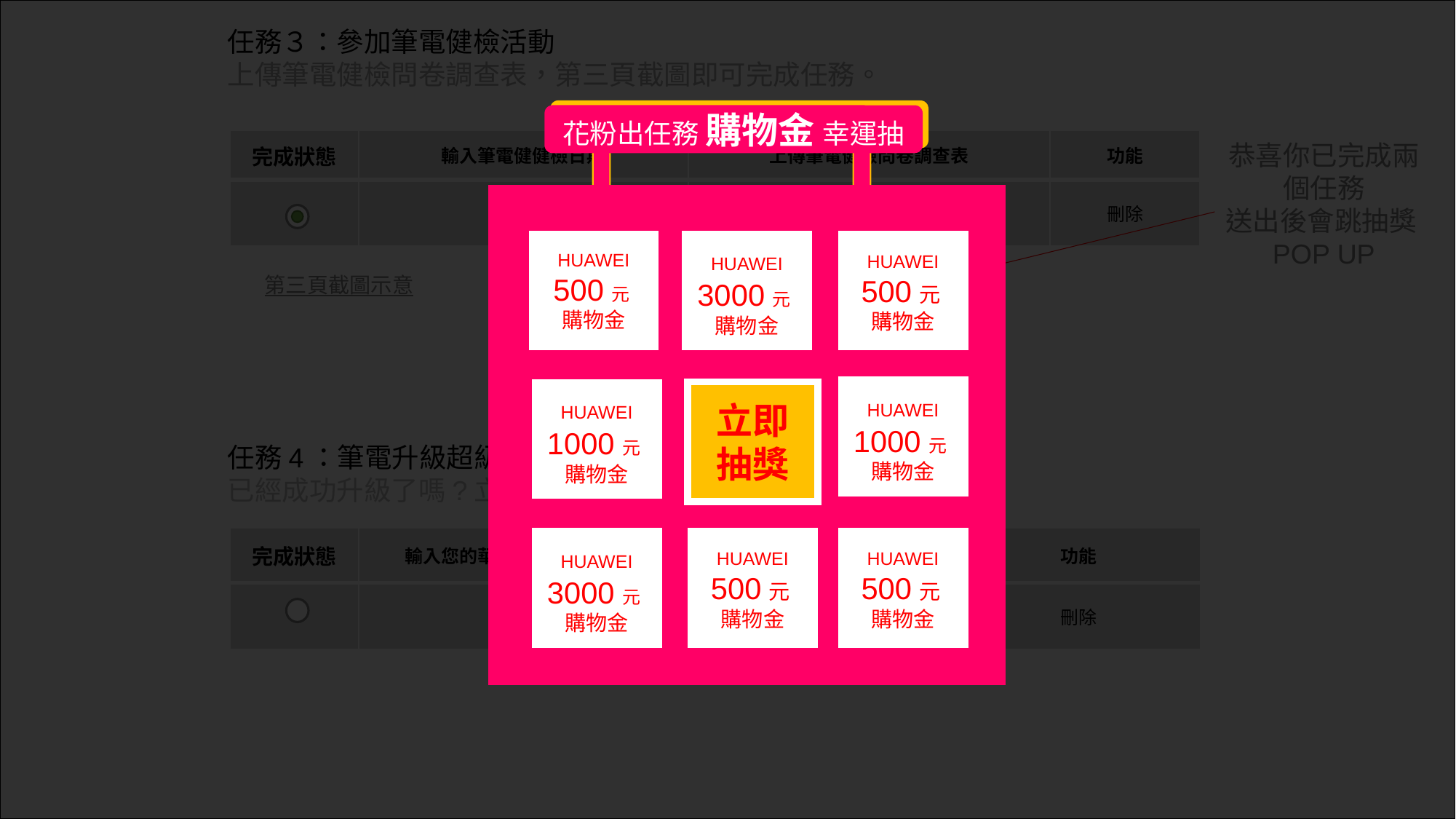

任務３：參加筆電健檢活動
上傳筆電健檢問卷調查表，第三頁截圖即可完成任務。

花粉出任務 購物金 幸運抽
| 完成狀態 | 輸入筆電健健檢日期 | 上傳筆電健檢問卷調查表 | 功能 |
| --- | --- | --- | --- |
|  |  | 上傳 | 刪除 |
恭喜你已完成兩個任務
送出後會跳抽獎POP UP

HUAWEI 3000元
購物金
HUAWEI 500元
購物金
HUAWEI 500元
購物金
第三頁截圖示意
HUAWEI 1000元
購物金
HUAWEI 1000元
購物金
立即
抽獎
任務4：筆電升級超級終端 ( HUAWEI PC Manager )
已經成功升級了嗎?立即寫下筆電本號，即可完成任務。
HUAWEI 500元
購物金
HUAWEI 500元
購物金
HUAWEI 3000元
購物金
| 完成狀態 | 輸入您的華為筆電版本號 | 上傳華為ID 截圖 ( 筆電/平板/手機) | 功能 |
| --- | --- | --- | --- |
|  |  | 上傳 | 刪除 |